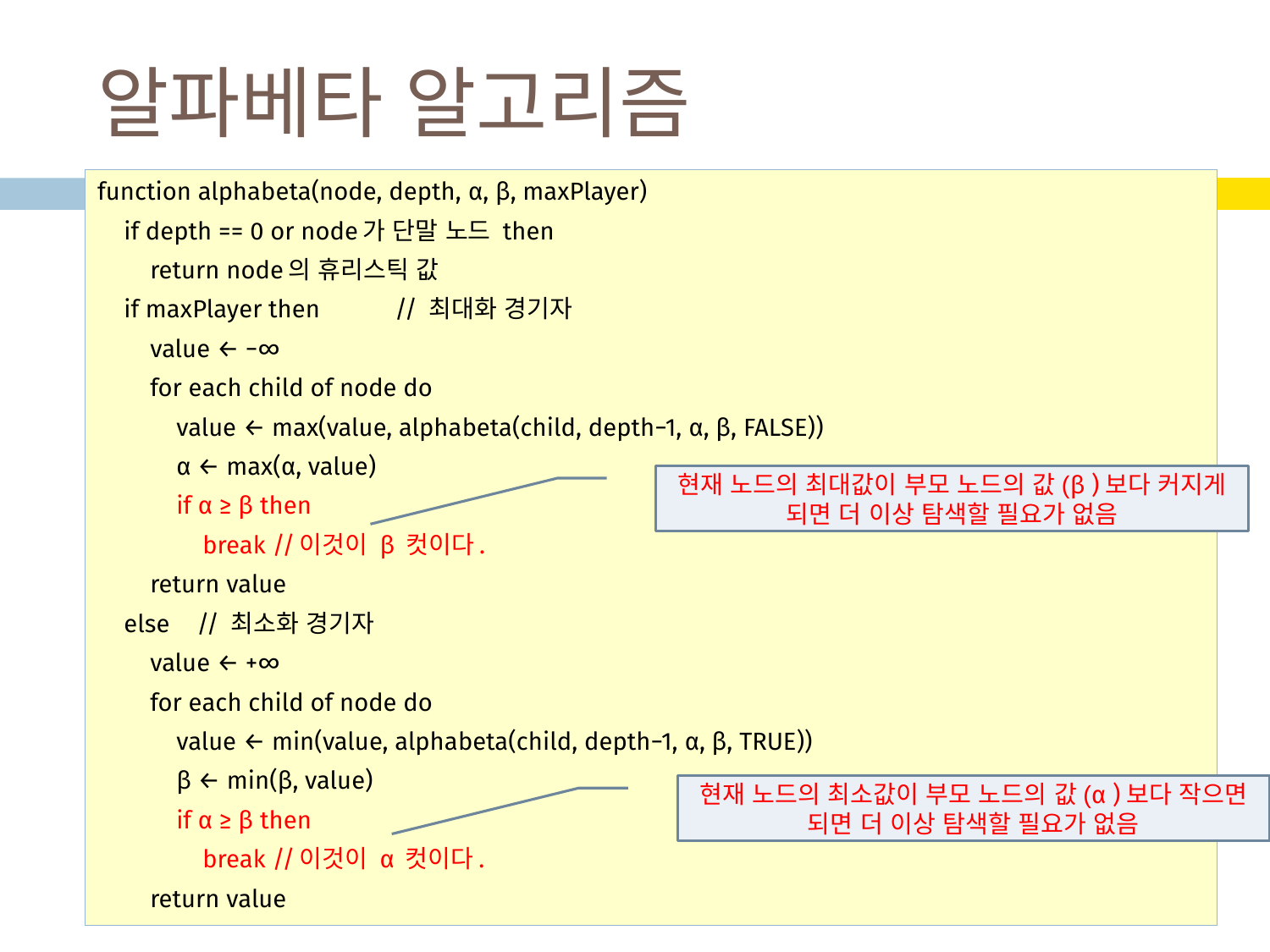

# 알파베타 알고리즘
function alphabeta(node, depth, α, β, maxPlayer)
    if depth == 0 or node가 단말 노드 then
        return node의 휴리스틱 값
    if maxPlayer then	// 최대화 경기자
        value ← −∞
        for each child of node do
            value ← max(value, alphabeta(child, depth−1, α, β, FALSE))
            α ← max(α, value)
            if α ≥ β then
                break //이것이 β 컷이다.
        return value
    else		// 최소화 경기자
        value ← +∞
        for each child of node do
            value ← min(value, alphabeta(child, depth−1, α, β, TRUE))
            β ← min(β, value)
            if α ≥ β then
                break //이것이 α 컷이다.
        return value
현재 노드의 최대값이 부모 노드의 값(β )보다 커지게 되면 더 이상 탐색할 필요가 없음
현재 노드의 최소값이 부모 노드의 값(α )보다 작으면 되면 더 이상 탐색할 필요가 없음